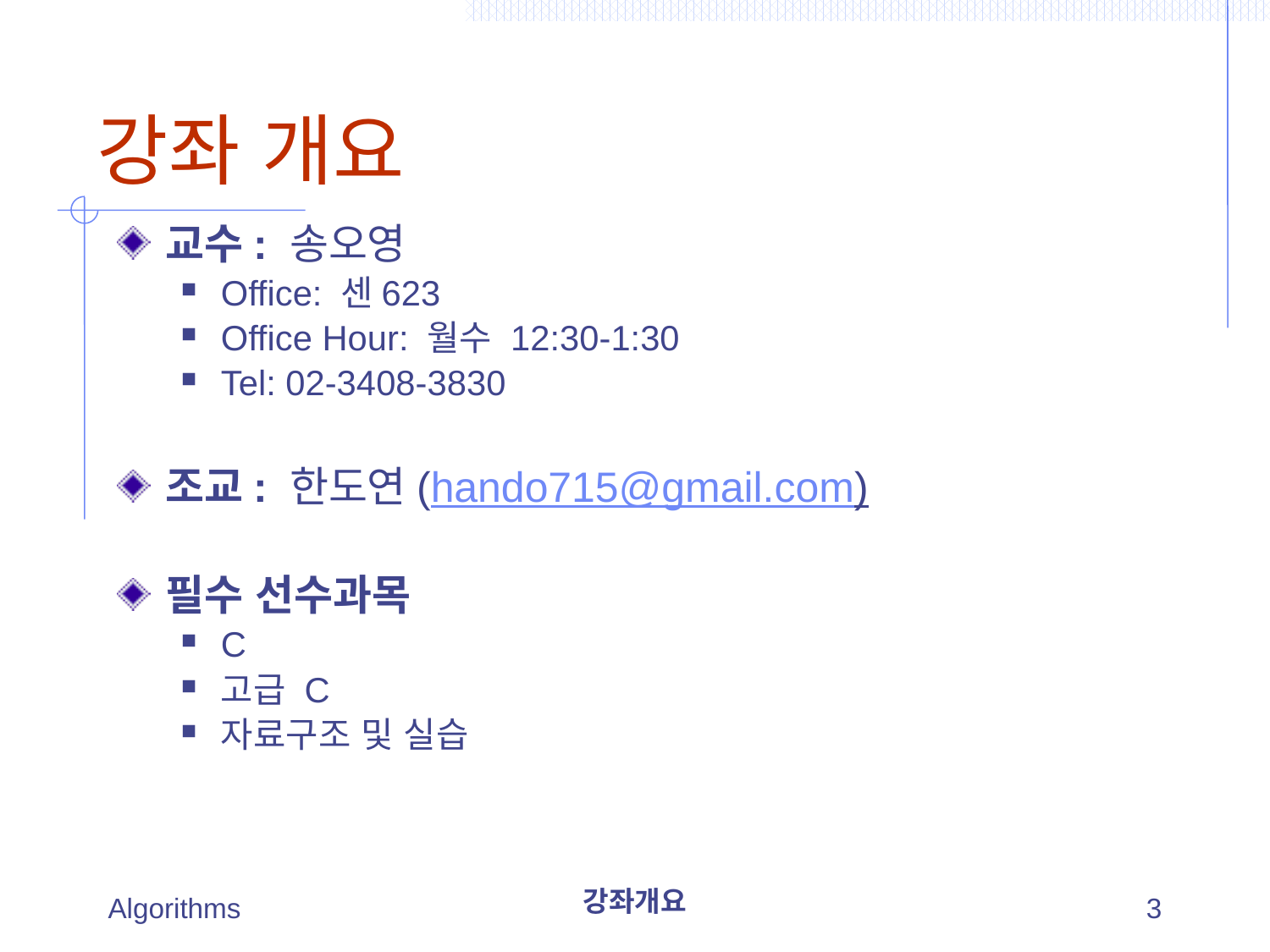

# 강좌 개요
교수: 송오영
Office: 센623
Office Hour: 월수 12:30-1:30
Tel: 02-3408-3830

조교: 한도연(hando715@gmail.com)

필수 선수과목
C
고급 C
자료구조 및 실습
Algorithms
강좌개요
3